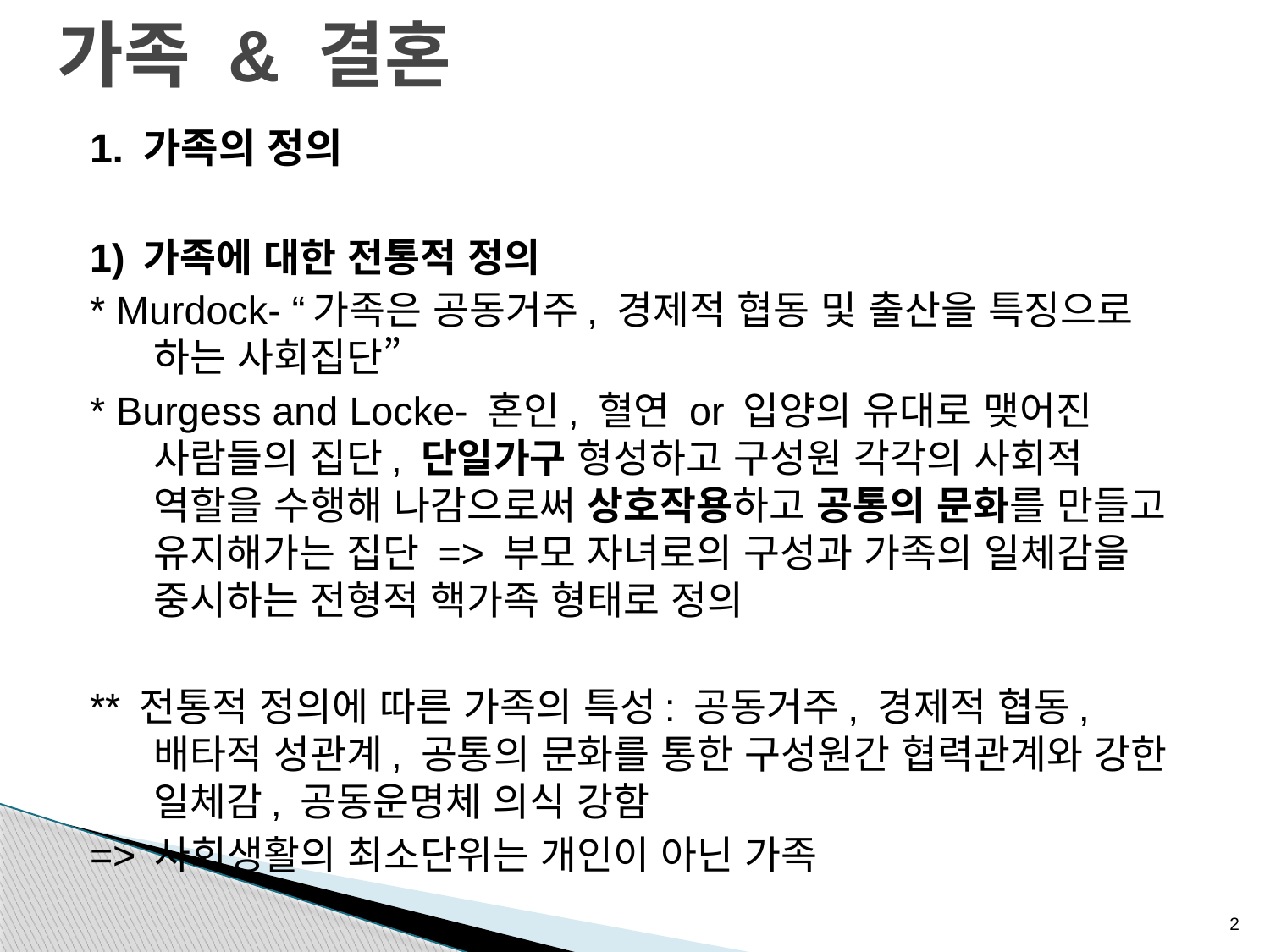

# 가족 & 결혼
1. 가족의 정의

1) 가족에 대한 전통적 정의
* Murdock- “가족은 공동거주, 경제적 협동 및 출산을 특징으로 하는 사회집단”
* Burgess and Locke- 혼인, 혈연 or 입양의 유대로 맺어진 사람들의 집단, 단일가구 형성하고 구성원 각각의 사회적 역할을 수행해 나감으로써 상호작용하고 공통의 문화를 만들고 유지해가는 집단 => 부모 자녀로의 구성과 가족의 일체감을 중시하는 전형적 핵가족 형태로 정의

** 전통적 정의에 따른 가족의 특성: 공동거주, 경제적 협동, 배타적 성관계, 공통의 문화를 통한 구성원간 협력관계와 강한 일체감, 공동운명체 의식 강함
=> 사회생활의 최소단위는 개인이 아닌 가족

2